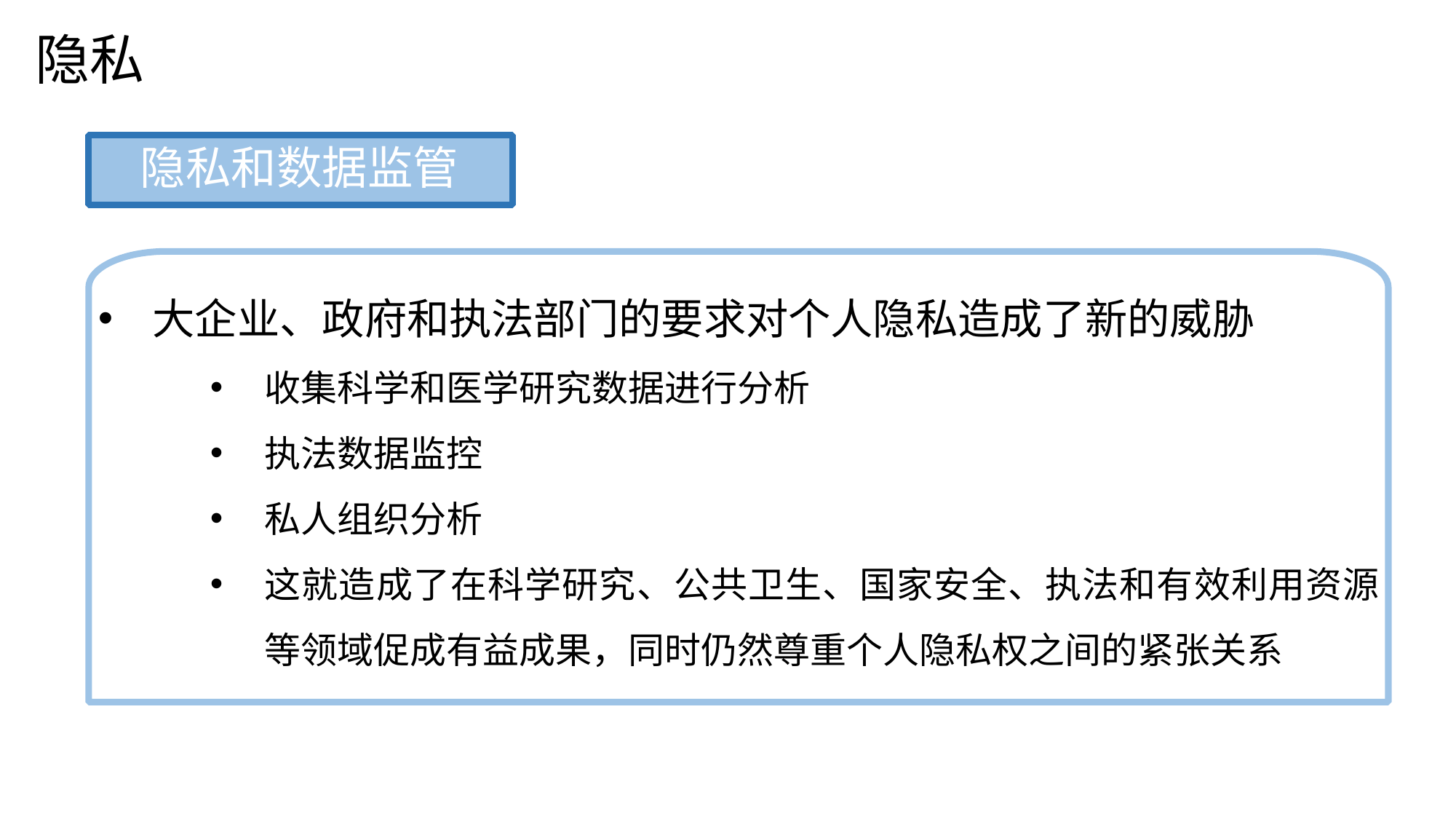

隐私

隐私和数据监管
大企业、政府和执法部门的要求对个人隐私造成了新的威胁
收集科学和医学研究数据进行分析
执法数据监控
私人组织分析
这就造成了在科学研究、公共卫生、国家安全、执法和有效利用资源等领域促成有益成果，同时仍然尊重个人隐私权之间的紧张关系